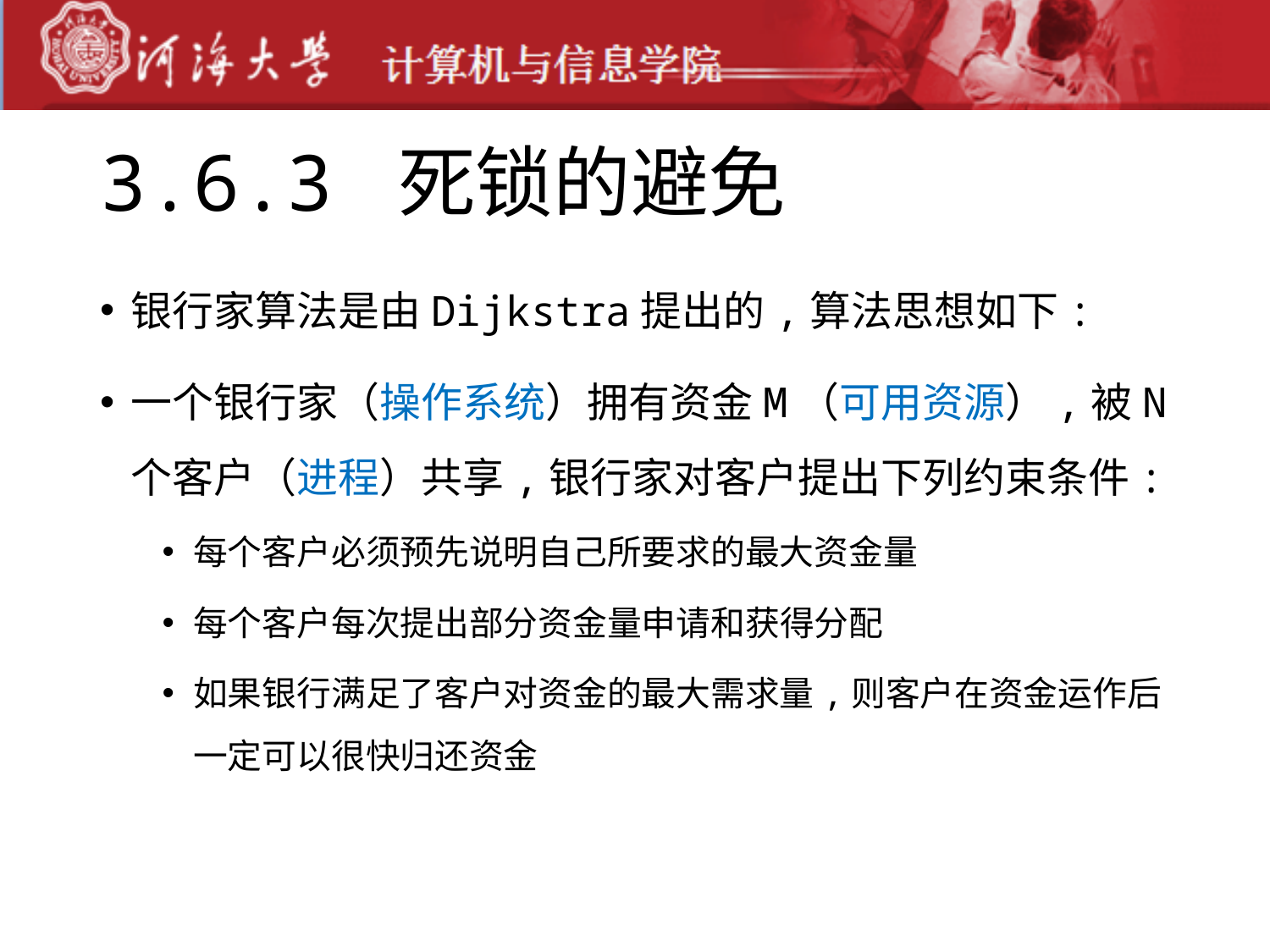

# 3.6.3 死锁的避免
银行家算法是由Dijkstra提出的,算法思想如下:
一个银行家（操作系统）拥有资金M（可用资源）,被N个客户（进程）共享,银行家对客户提出下列约束条件:
每个客户必须预先说明自己所要求的最大资金量
每个客户每次提出部分资金量申请和获得分配
如果银行满足了客户对资金的最大需求量,则客户在资金运作后一定可以很快归还资金